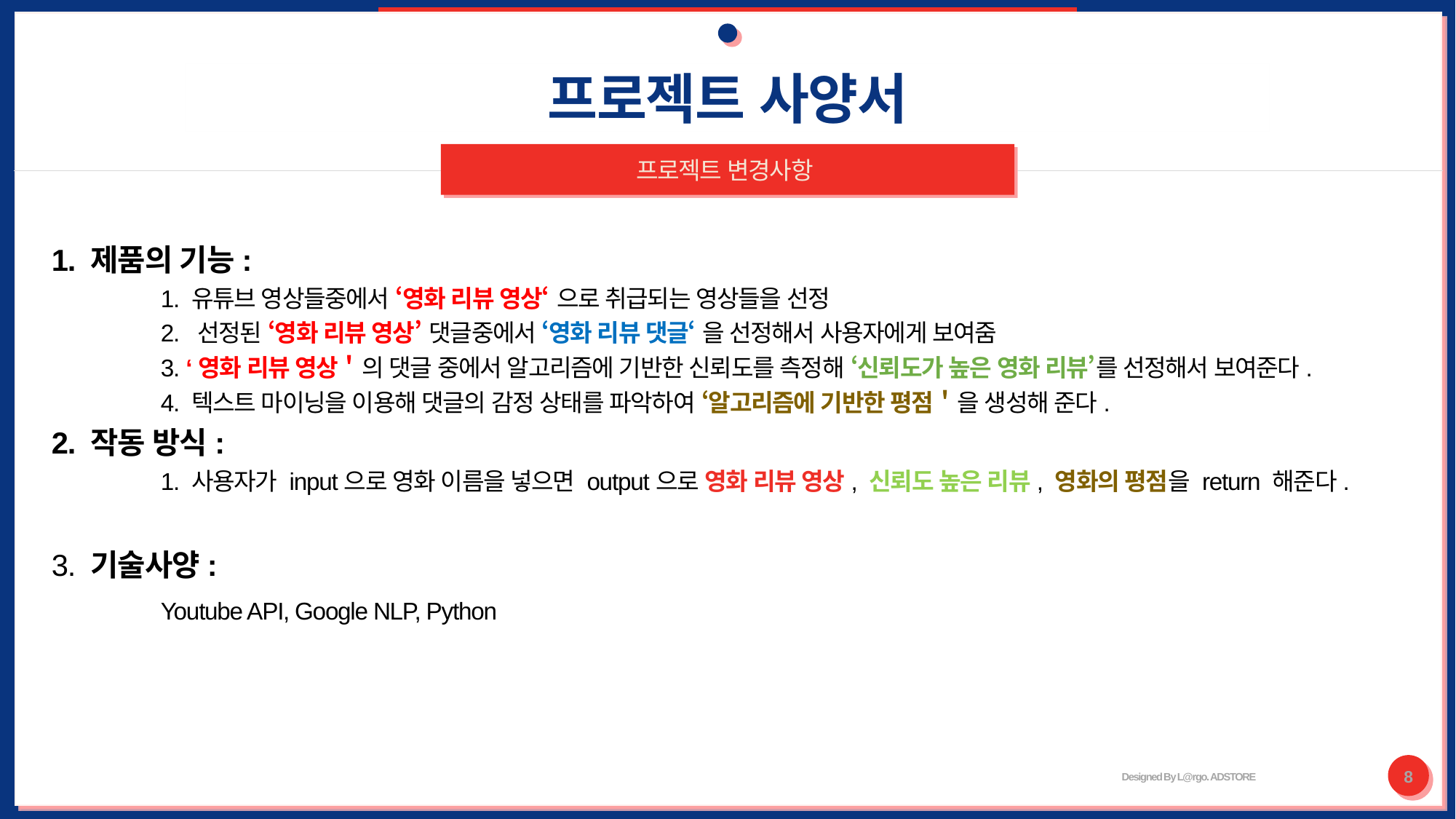

# 프로젝트 사양서
프로젝트 변경사항
1. 제품의 기능:
	1. 유튜브 영상들중에서 ‘영화 리뷰 영상‘ 으로 취급되는 영상들을 선정
	2.  선정된 ‘영화 리뷰 영상’ 댓글중에서 ‘영화 리뷰 댓글‘ 을 선정해서 사용자에게 보여줌
	3. ‘영화 리뷰 영상＇의 댓글 중에서 알고리즘에 기반한 신뢰도를 측정해 ‘신뢰도가 높은 영화 리뷰’를 선정해서 보여준다.
	4. 텍스트 마이닝을 이용해 댓글의 감정 상태를 파악하여 ‘알고리즘에 기반한 평점＇을 생성해 준다.
2. 작동 방식:
	1. 사용자가 input으로 영화 이름을 넣으면 output으로 영화 리뷰 영상, 신뢰도 높은 리뷰, 영화의 평점을 return 해준다.

3. 기술사양:
	Youtube API, Google NLP, Python

Designed By L@rgo. ADSTORE
8